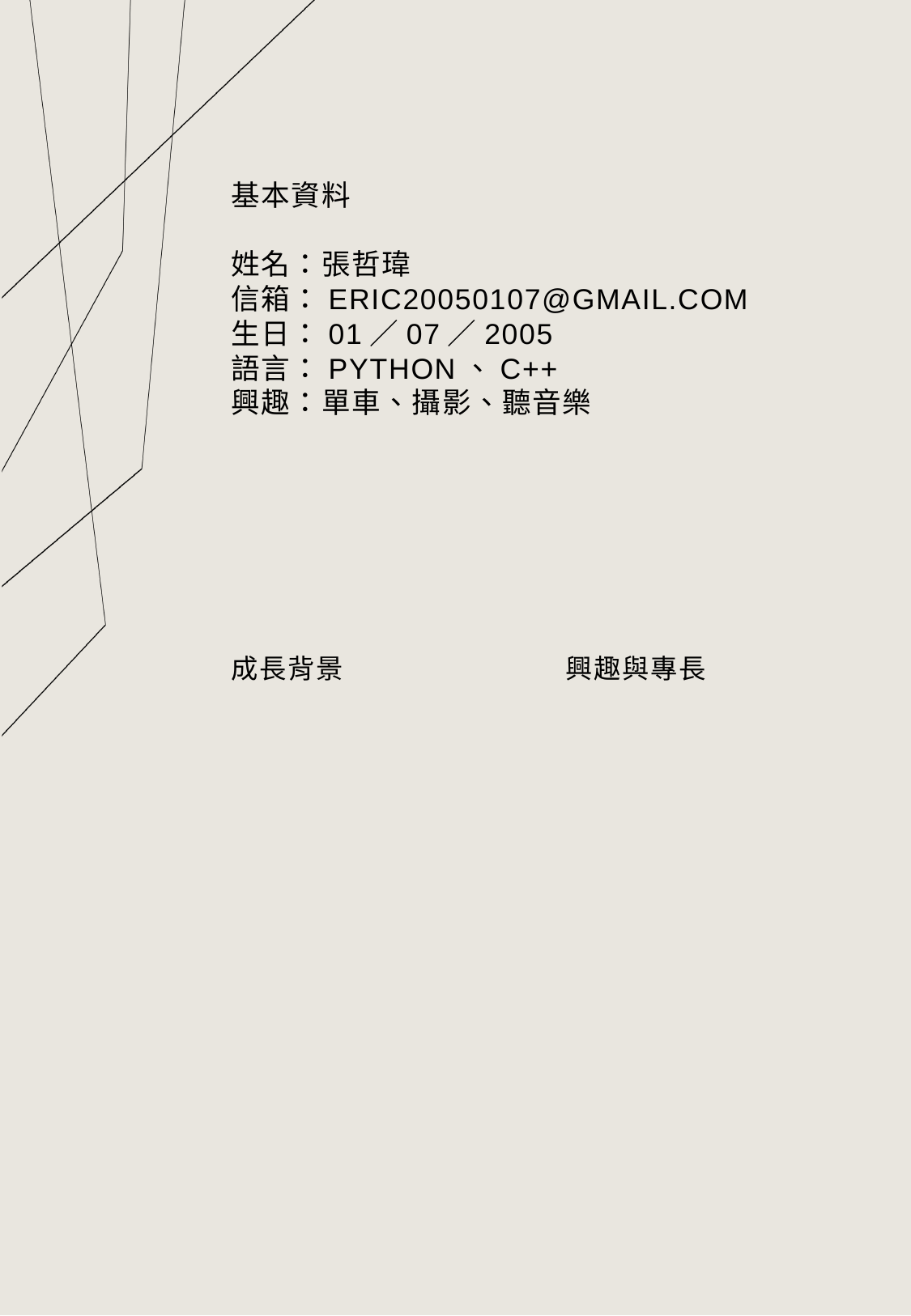

# 基本資料 姓名：張哲瑋 信箱：eric20050107@gmail.com 生日：01／07／2005 語言：python、C++ 興趣：單車、攝影、聽音樂
成長背景
興趣與專長